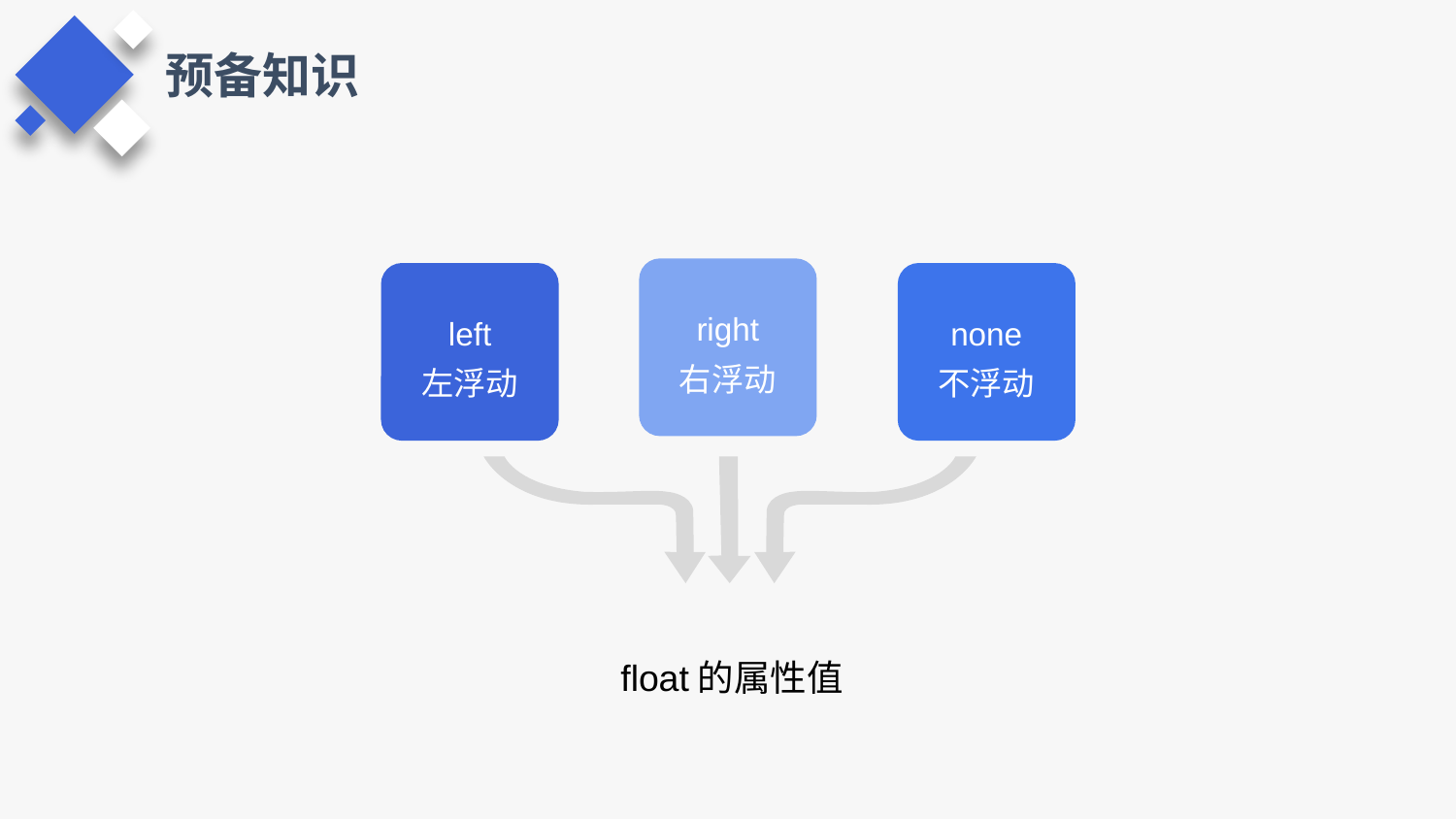

预备知识

right
右浮动
left
左浮动
none
不浮动

float的属性值